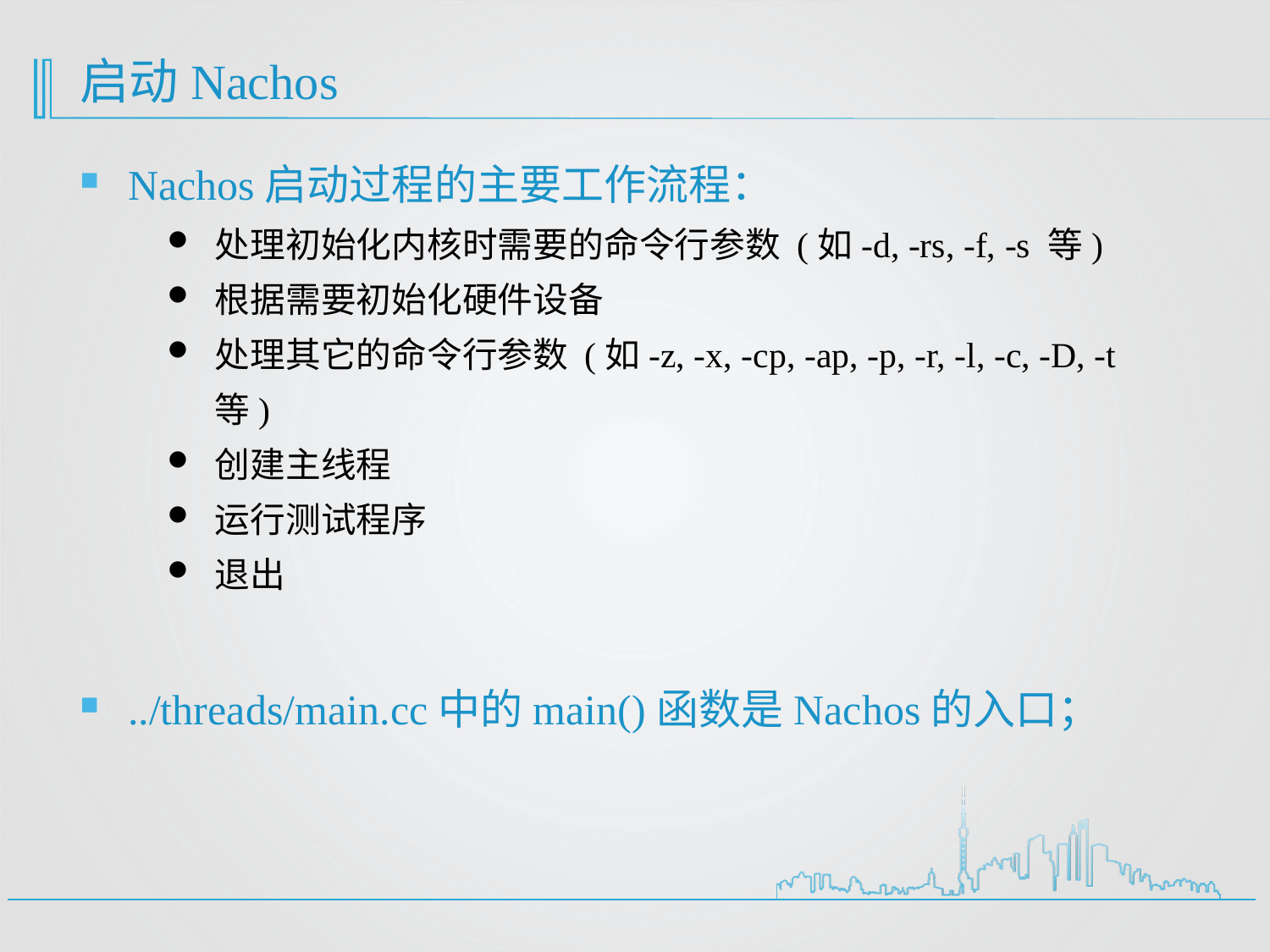

# 启动Nachos
Nachos启动过程的主要工作流程：
处理初始化内核时需要的命令行参数 (如-d, -rs, -f, -s 等)
根据需要初始化硬件设备
处理其它的命令行参数 (如-z, -x, -cp, -ap, -p, -r, -l, -c, -D, -t 等)
创建主线程
运行测试程序
退出

../threads/main.cc中的main()函数是Nachos的入口；